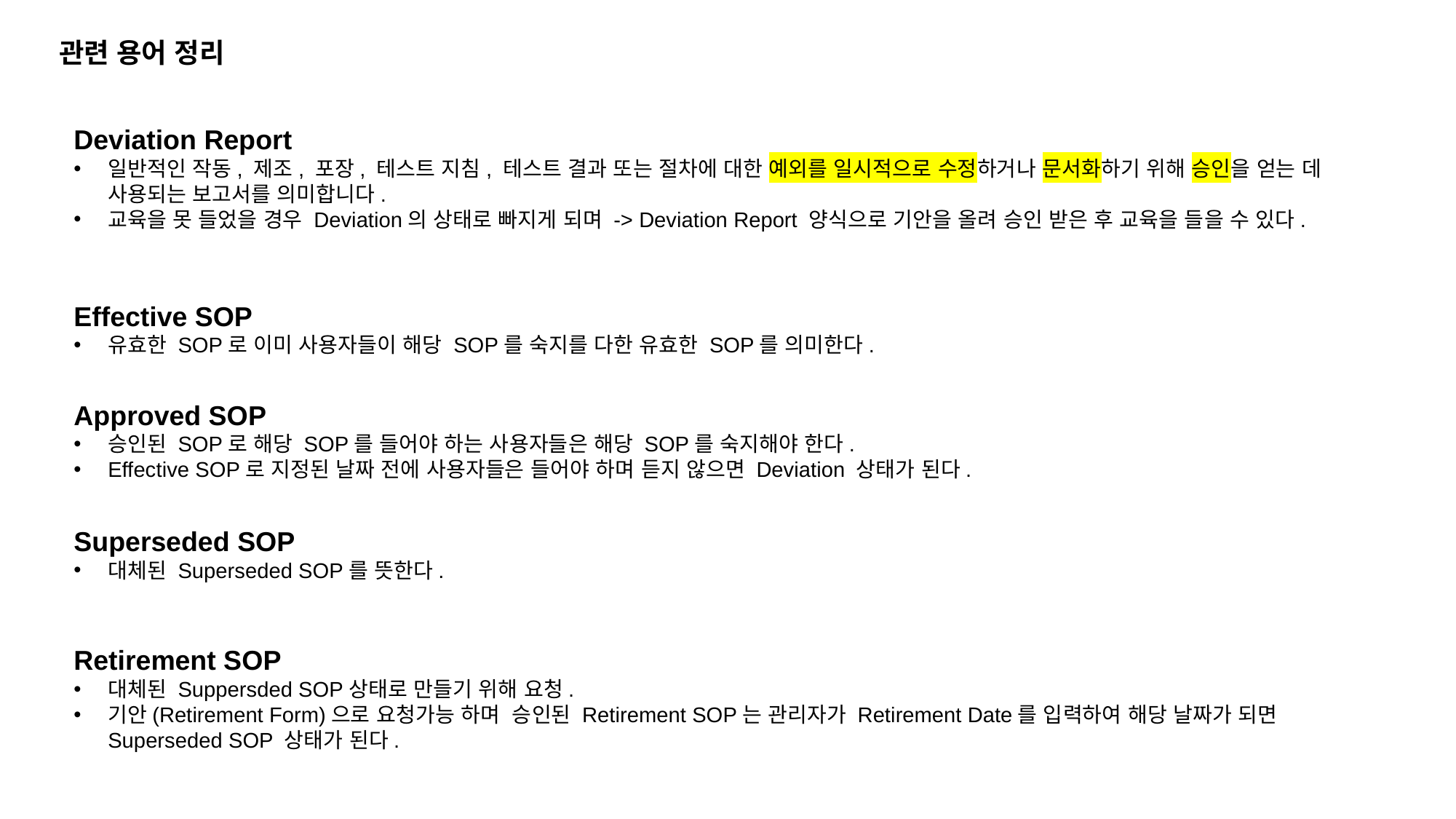

관련 용어 정리
Deviation Report
일반적인 작동, 제조, 포장, 테스트 지침, 테스트 결과 또는 절차에 대한 예외를 일시적으로 수정하거나 문서화하기 위해 승인을 얻는 데 사용되는 보고서를 의미합니다.
교육을 못 들었을 경우 Deviation의 상태로 빠지게 되며 -> Deviation Report 양식으로 기안을 올려 승인 받은 후 교육을 들을 수 있다.
Effective SOP
유효한 SOP로 이미 사용자들이 해당 SOP를 숙지를 다한 유효한 SOP를 의미한다.
Approved SOP
승인된 SOP로 해당 SOP를 들어야 하는 사용자들은 해당 SOP를 숙지해야 한다.
Effective SOP로 지정된 날짜 전에 사용자들은 들어야 하며 듣지 않으면 Deviation 상태가 된다.
Superseded SOP
대체된 Superseded SOP를 뜻한다.
Retirement SOP
대체된 Suppersded SOP상태로 만들기 위해 요청.
기안(Retirement Form)으로 요청가능 하며  승인된 Retirement SOP는 관리자가 Retirement Date를 입력하여 해당 날짜가 되면 Superseded SOP 상태가 된다.